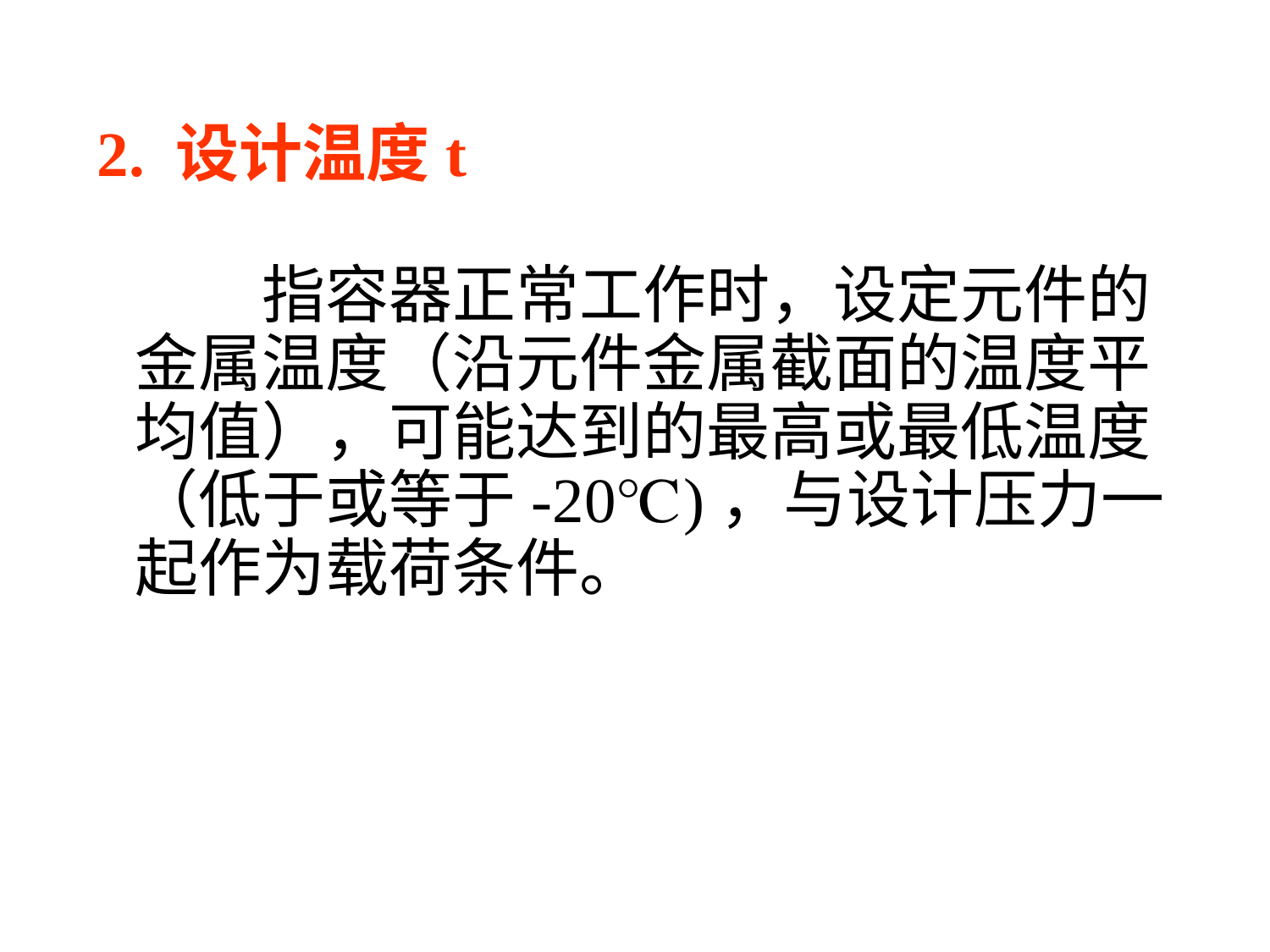

2. 设计温度t
		指容器正常工作时，设定元件的金属温度（沿元件金属截面的温度平均值），可能达到的最高或最低温度（低于或等于-20℃)，与设计压力一起作为载荷条件。